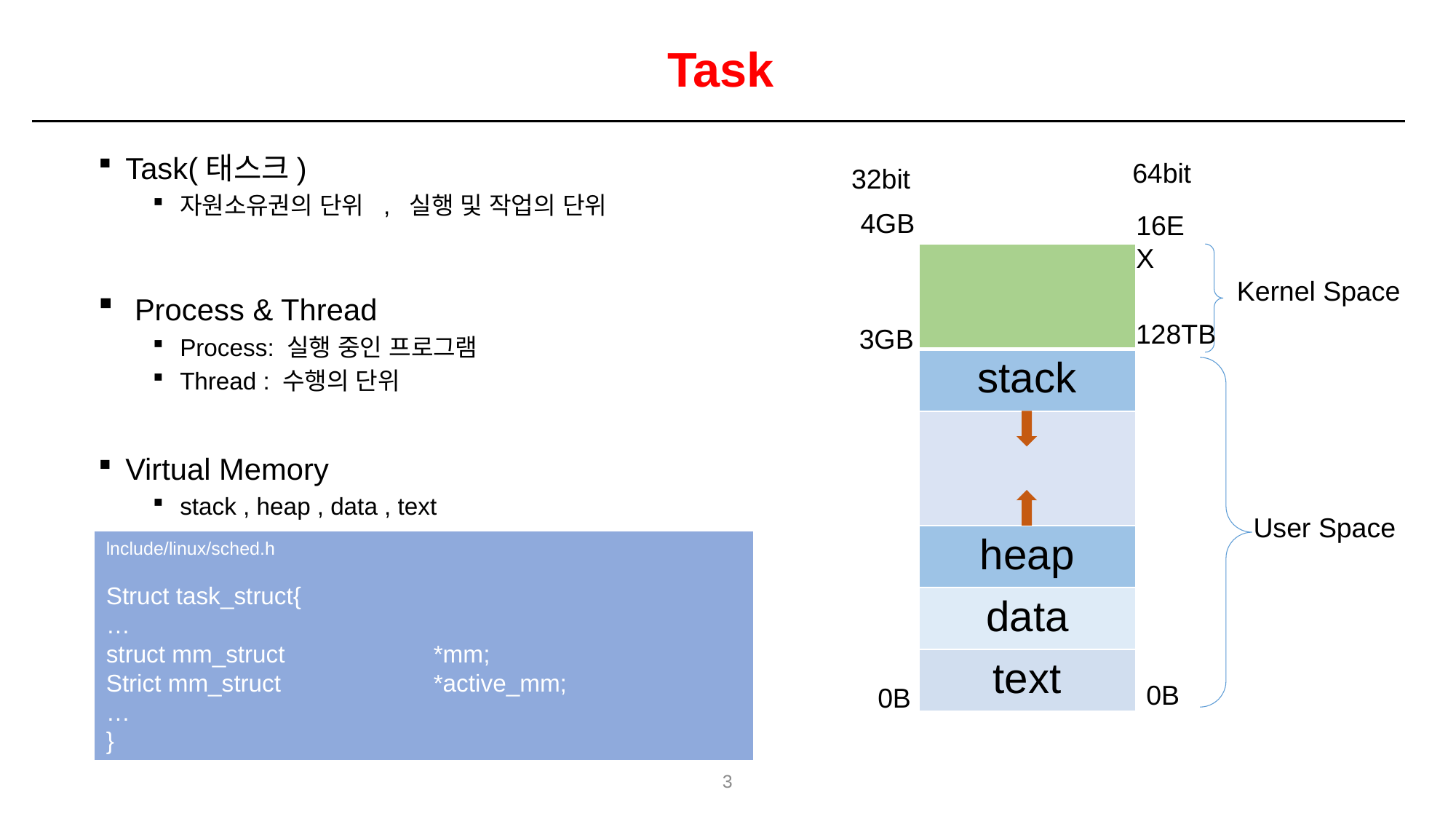

# Task
Task(태스크)
자원소유권의 단위  ,  실행 및 작업의 단위

 Process & Thread
Process: 실행 중인 프로그램
Thread : 수행의 단위

Virtual Memory
stack , heap , data , text

64bit
32bit
4GB
16EX

|  |
| --- |
| stack |
|  |
| heap |
| data |
| text |
Kernel Space

128TB
3GB

User Space

lnclude/linux/sched.h

Struct task_struct{
…
struct mm_struct 		*mm;
Strict mm_struct		*active_mm;
…
}
0B
0B
3